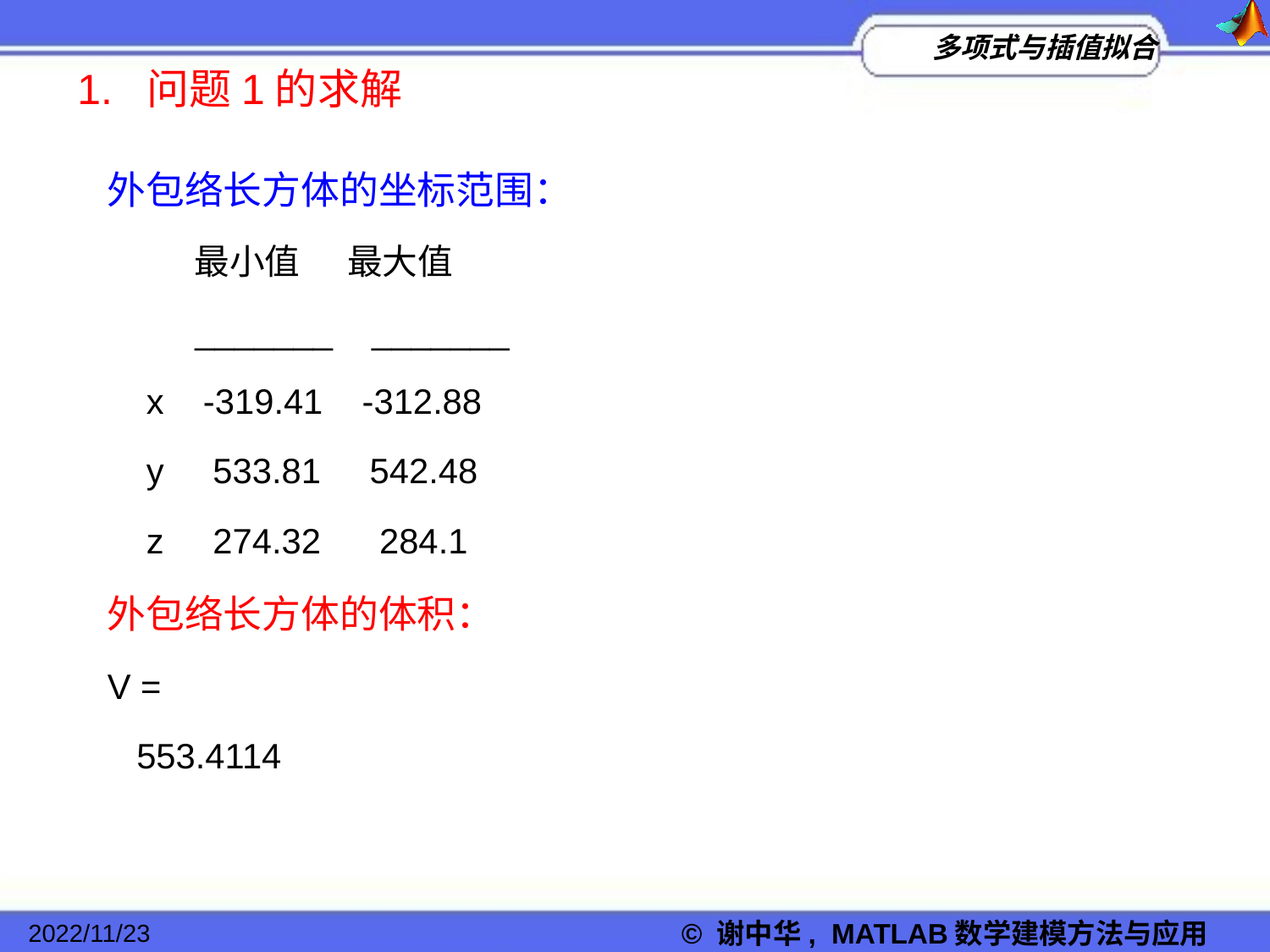

1.  问题1的求解
外包络长方体的坐标范围：
          最小值      最大值
         _______    _______
    x    -319.41    -312.88
    y     533.81     542.48
    z     274.32      284.1
外包络长方体的体积：
V =
   553.4114
© 谢中华,  MATLAB数学建模方法与应用
2022/11/23